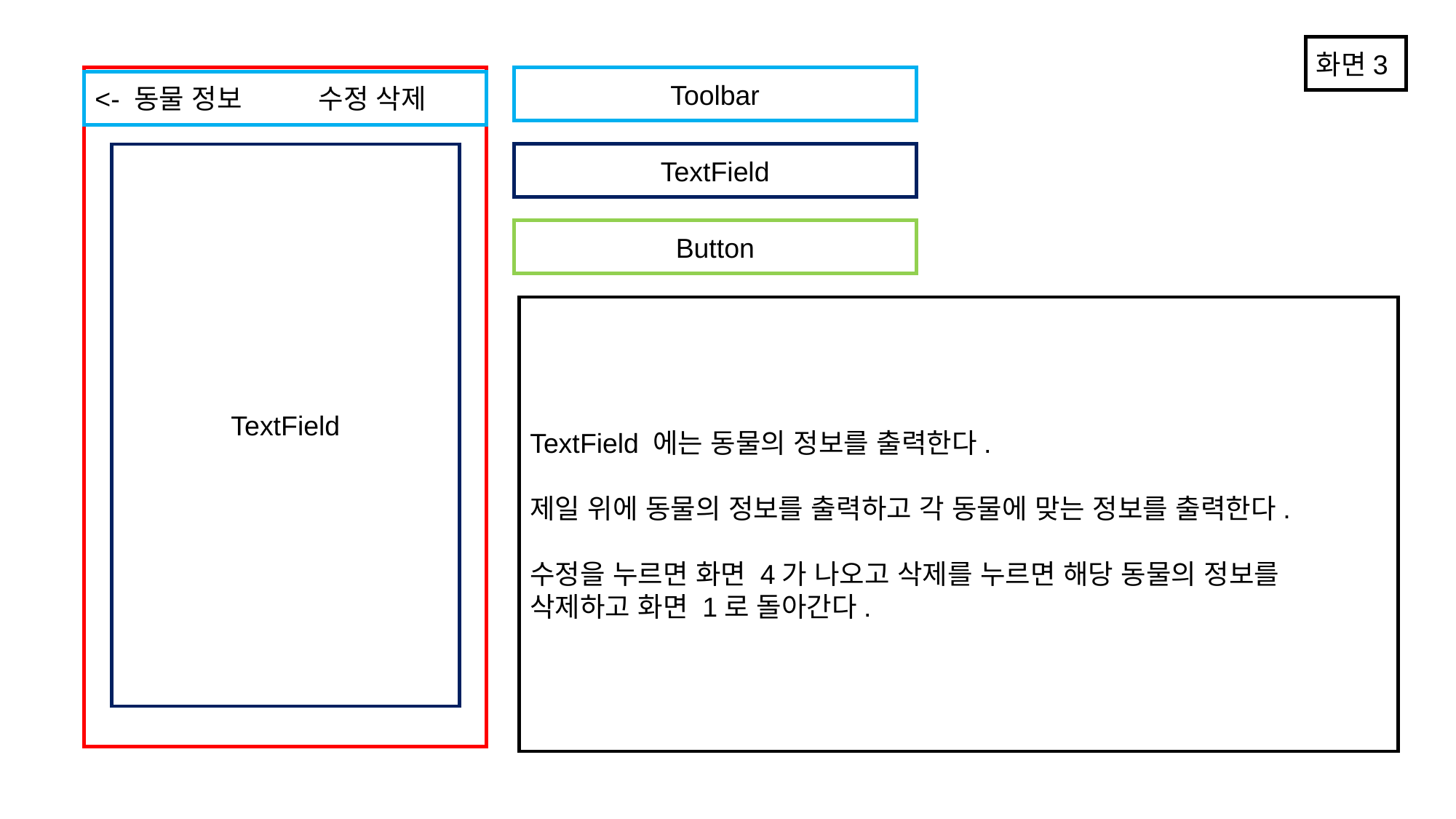

화면3

Toolbar
<- 동물 정보          수정 삭제
TextField
TextField
Button
TextField 에는 동물의 정보를 출력한다.

제일 위에 동물의 정보를 출력하고 각 동물에 맞는 정보를 출력한다.

수정을 누르면 화면 4가 나오고 삭제를 누르면 해당 동물의 정보를 삭제하고 화면 1로 돌아간다.